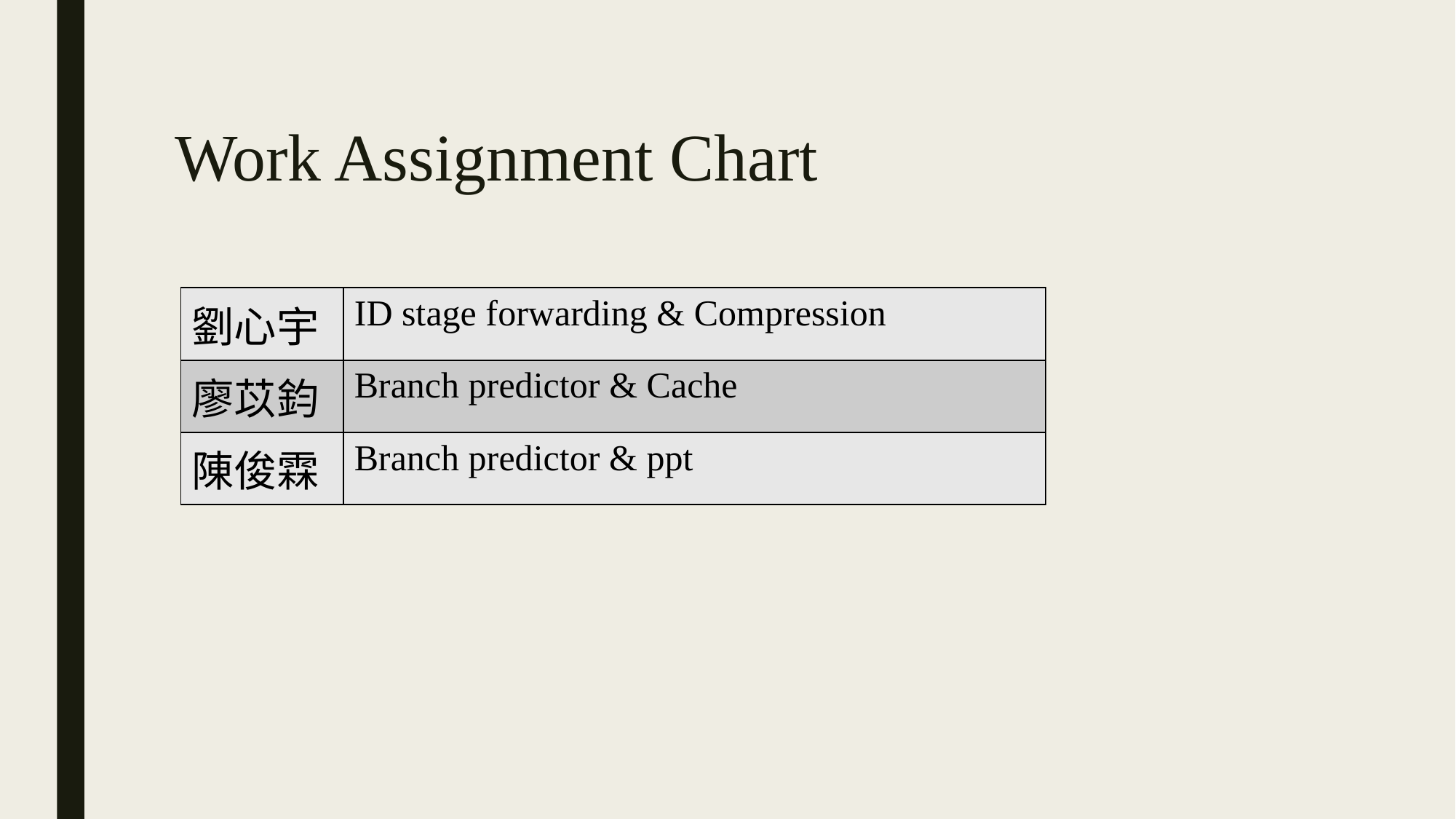

# Work Assignment Chart
| 劉心宇 | ID stage forwarding & Compression |
| --- | --- |
| 廖苡鈞 | Branch predictor & Cache |
| 陳俊霖 | Branch predictor & ppt |